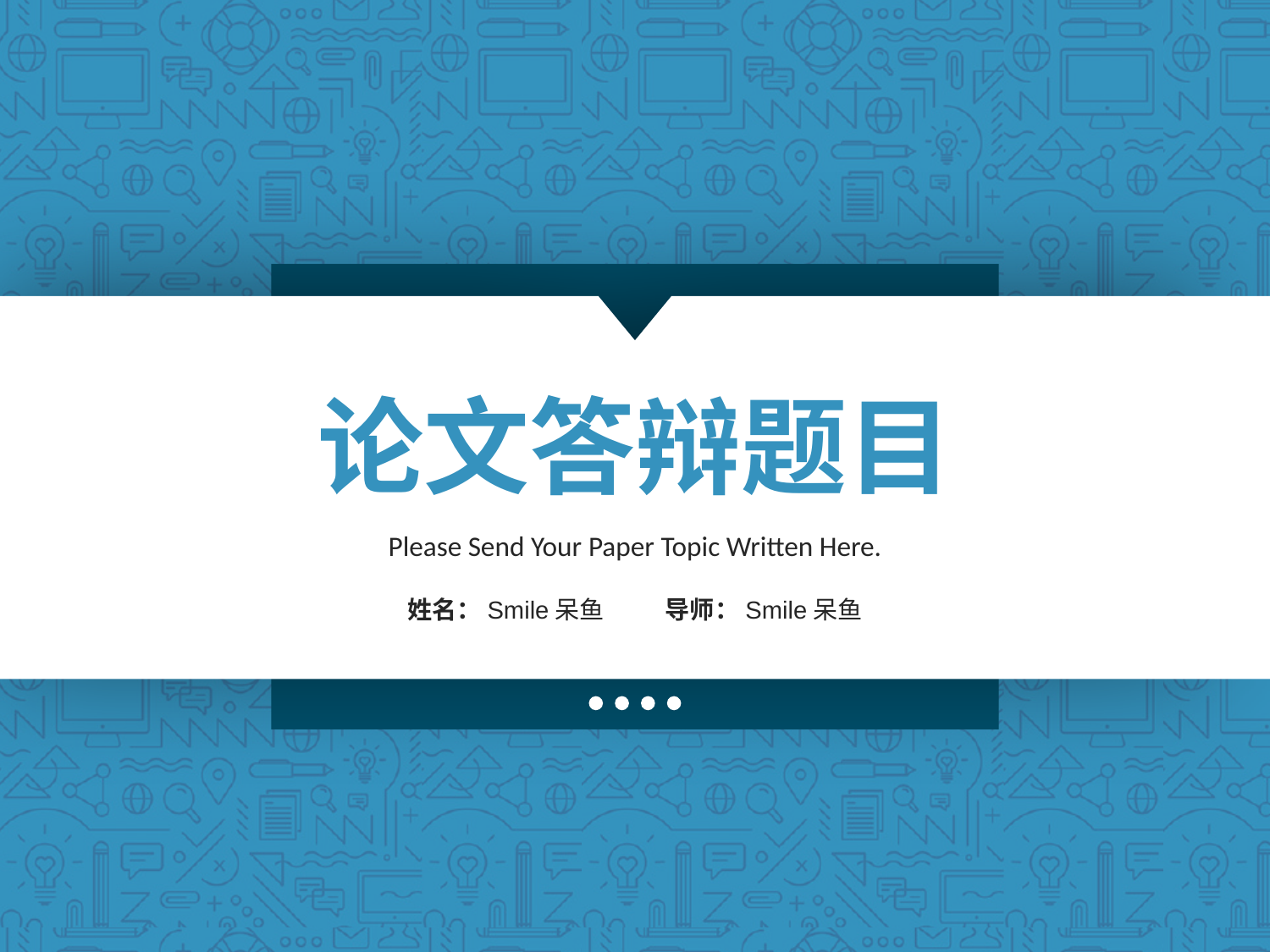

论文答辩题目
Please Send Your Paper Topic Written Here.
姓名：Smile呆鱼           导师：Smile呆鱼